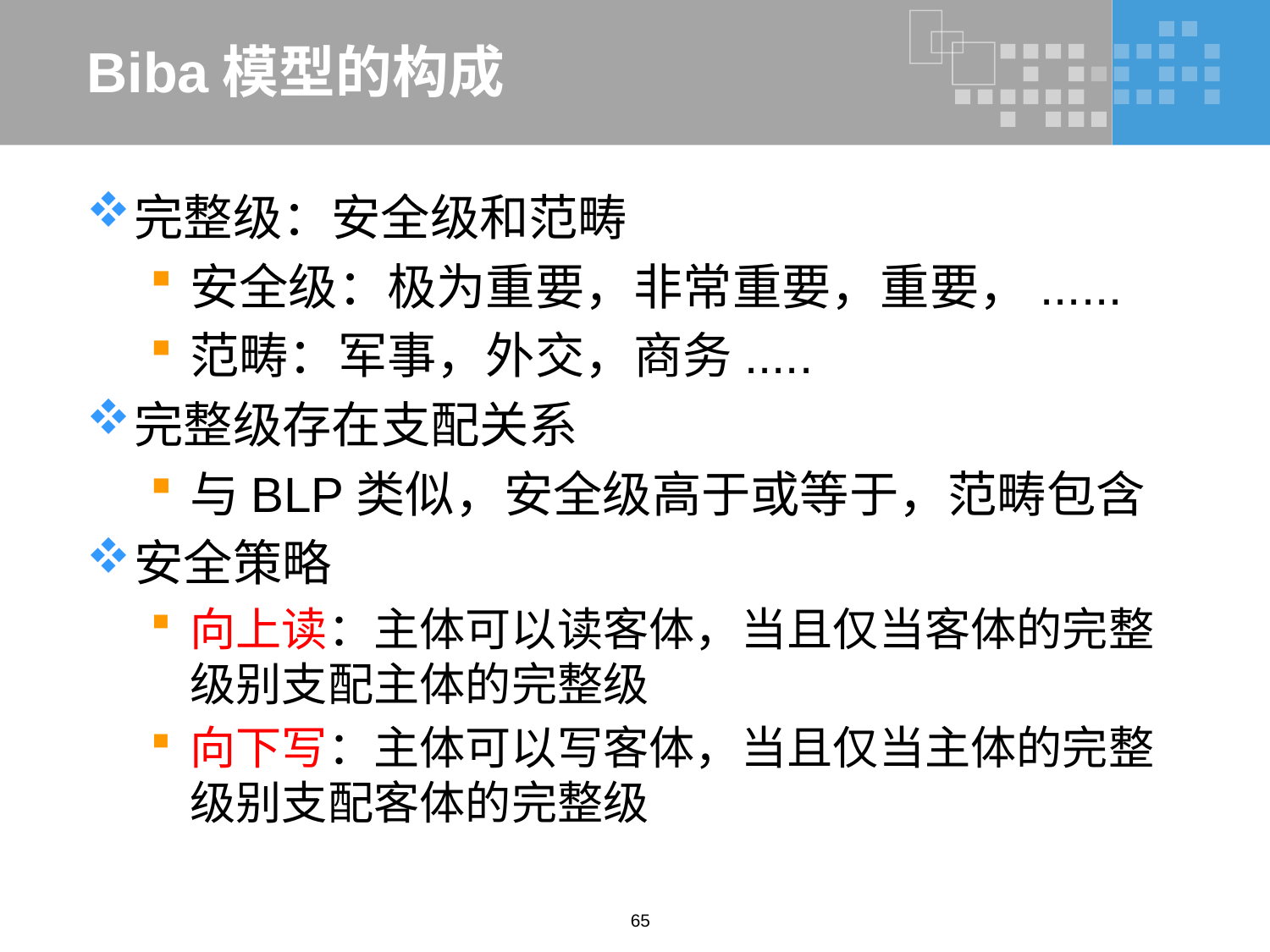

# Biba模型的构成
完整级：安全级和范畴
安全级：极为重要，非常重要，重要，......
范畴：军事，外交，商务.....
完整级存在支配关系
与BLP类似，安全级高于或等于，范畴包含
安全策略
向上读：主体可以读客体，当且仅当客体的完整级别支配主体的完整级
向下写：主体可以写客体，当且仅当主体的完整级别支配客体的完整级

65